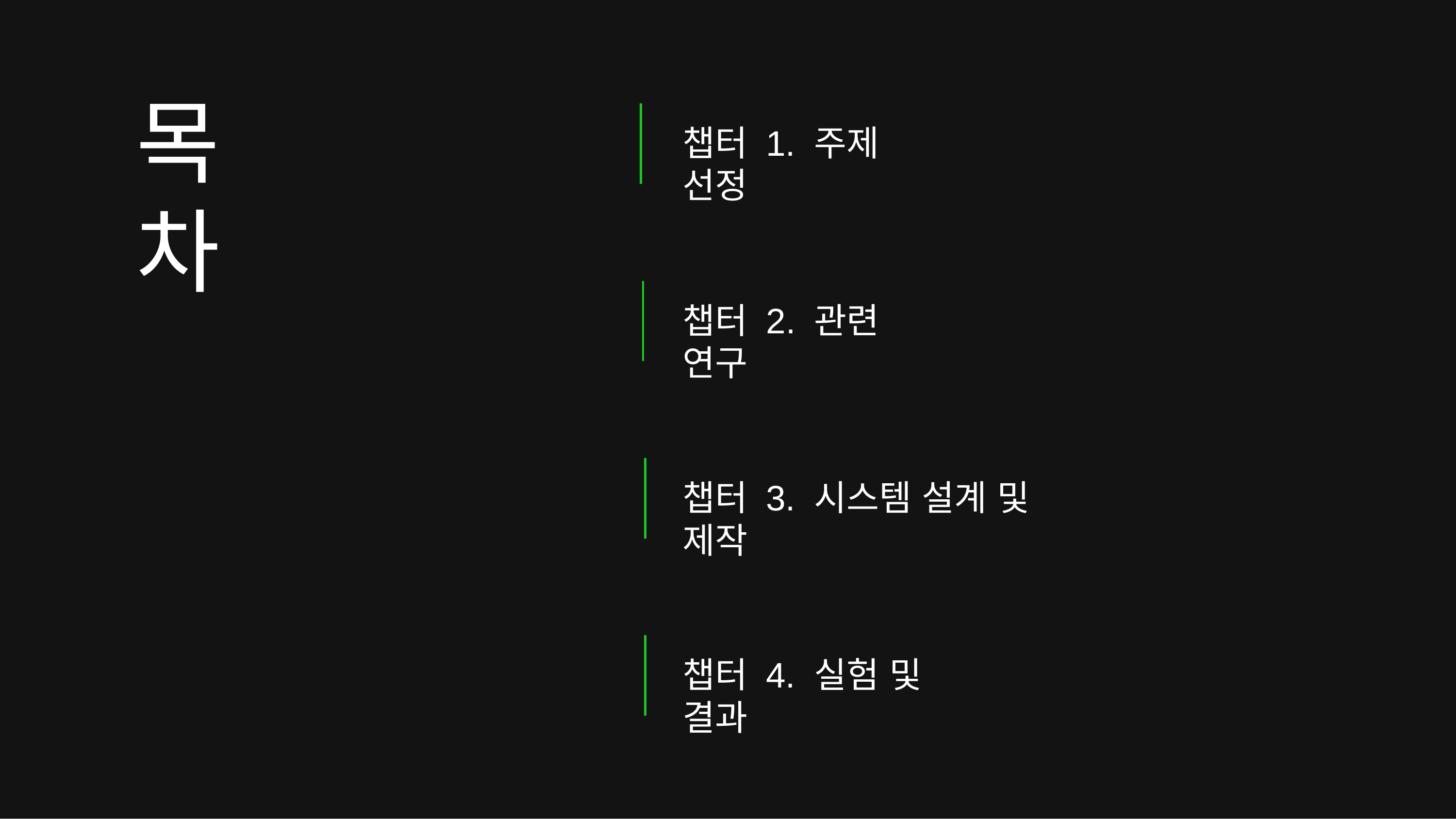

# 목 차

챕터 1. 주제 선정

챕터 2. 관련 연구

챕터 3. 시스템 설계 및 제작

챕터 4. 실험 및 결과